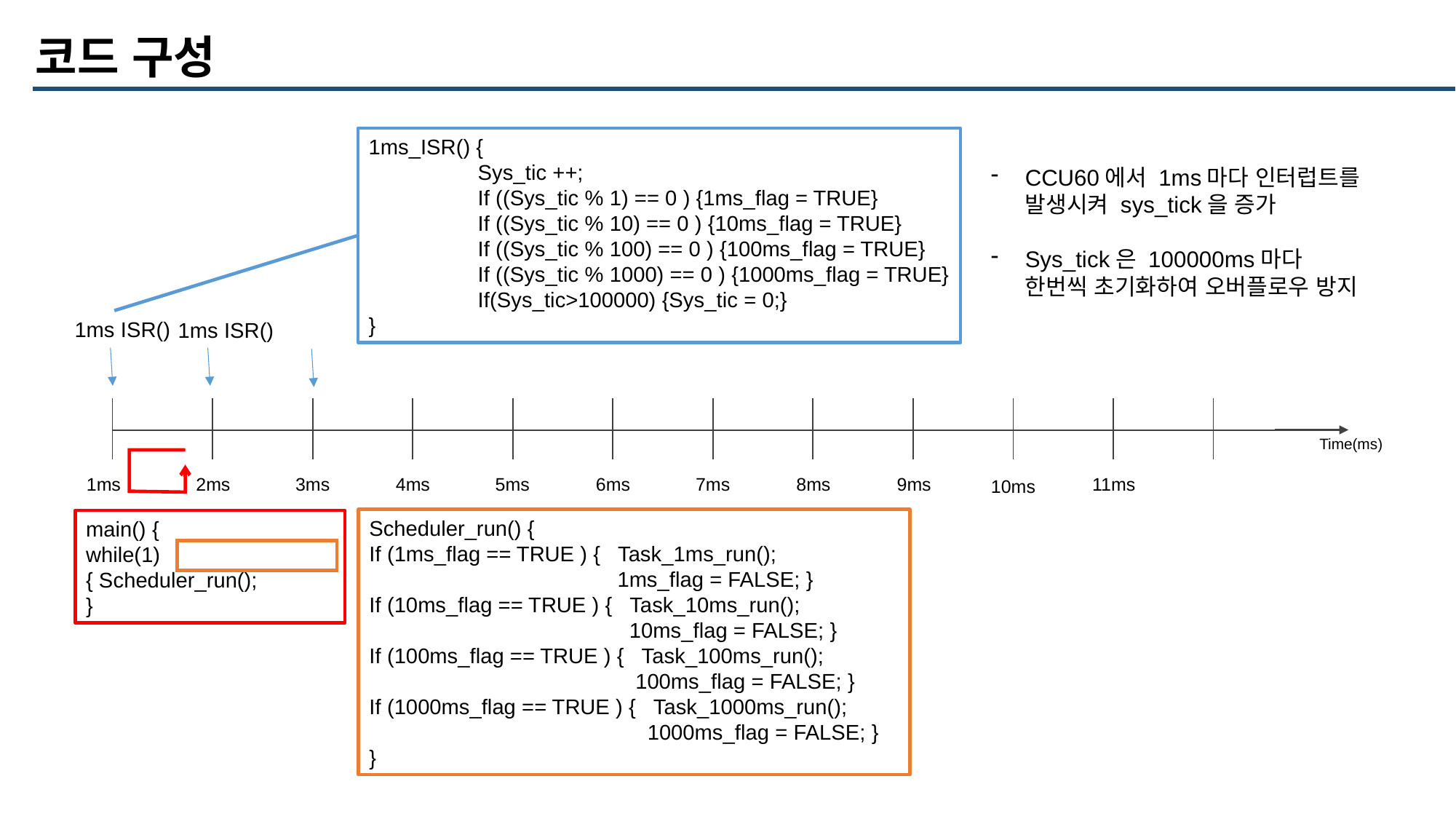

코드 구성
1ms_ISR() {
	Sys_tic ++;
	If ((Sys_tic % 1) == 0 ) {1ms_flag = TRUE}
	If ((Sys_tic % 10) == 0 ) {10ms_flag = TRUE}
	If ((Sys_tic % 100) == 0 ) {100ms_flag = TRUE}
	If ((Sys_tic % 1000) == 0 ) {1000ms_flag = TRUE}
	If(Sys_tic>100000) {Sys_tic = 0;}
}
CCU60에서 1ms마다 인터럽트를 발생시켜 sys_tick을 증가

Sys_tick은 100000ms마다 한번씩 초기화하여 오버플로우 방지
1ms ISR()
1ms ISR()
|  |  |  |  |  |  |  |  |  |  |  |  |
| --- | --- | --- | --- | --- | --- | --- | --- | --- | --- | --- | --- |
|  |  |  |  |  |  |  |  |  |  |  |  |
Time(ms)

1ms
2ms
3ms
4ms
5ms
6ms
7ms
8ms
9ms
11ms
10ms
Scheduler_run() {
If (1ms_flag == TRUE ) {   Task_1ms_run();
		     1ms_flag = FALSE; }
If (10ms_flag == TRUE ) {   Task_10ms_run();
		       10ms_flag = FALSE; }
If (100ms_flag == TRUE ) {   Task_100ms_run();
		        100ms_flag = FALSE; }
If (1000ms_flag == TRUE ) {   Task_1000ms_run();
		          1000ms_flag = FALSE; }
}
main() {
while(1) { Scheduler_run();
}